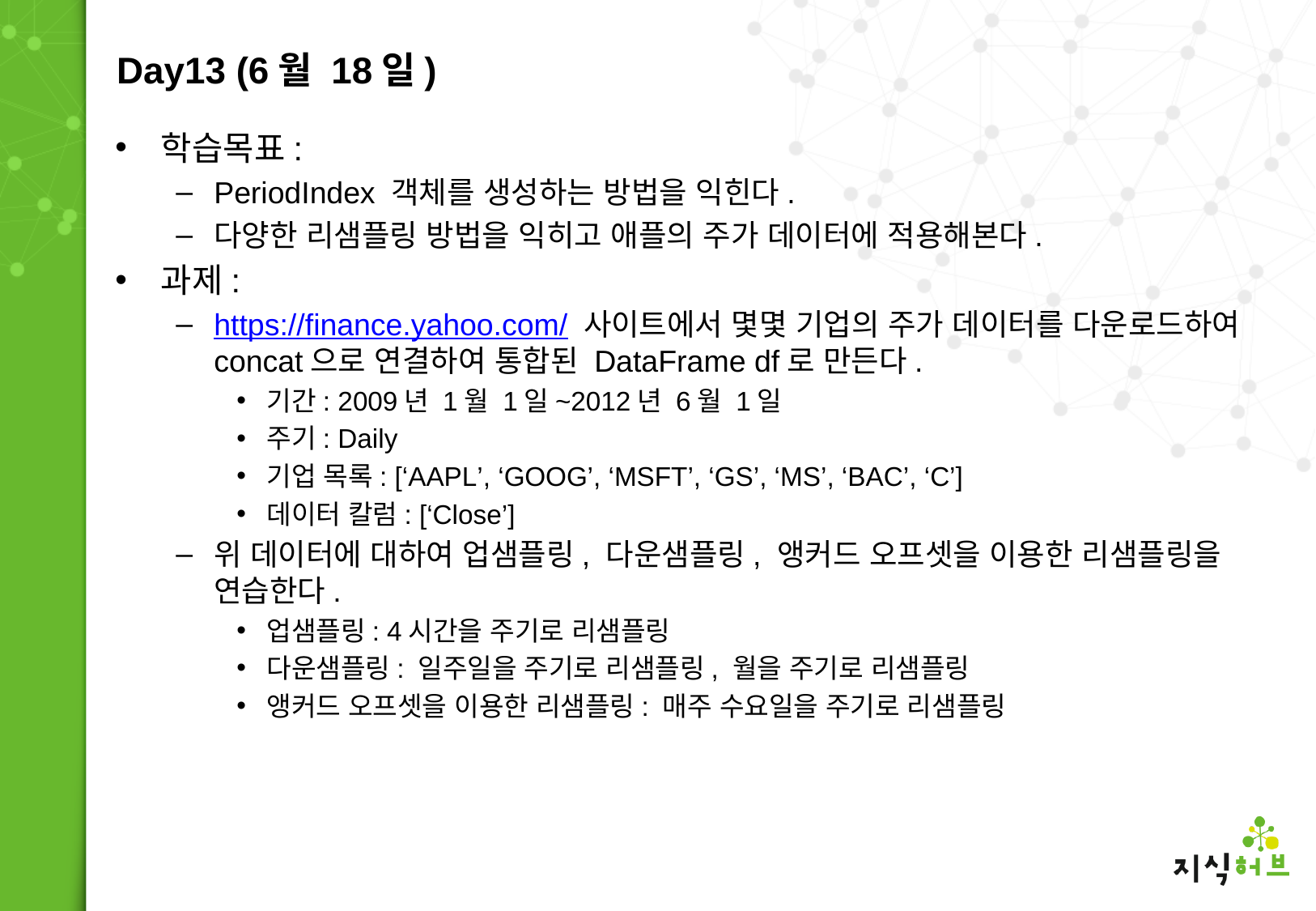

# Day13 (6월 18일)
학습목표:
PeriodIndex 객체를 생성하는 방법을 익힌다.
다양한 리샘플링 방법을 익히고 애플의 주가 데이터에 적용해본다.
과제:
https://finance.yahoo.com/ 사이트에서 몇몇 기업의 주가 데이터를 다운로드하여 concat으로 연결하여 통합된 DataFrame df로 만든다.
기간: 2009년 1월 1일~2012년 6월 1일
주기: Daily
기업 목록: [‘AAPL’, ‘GOOG’, ‘MSFT’, ‘GS’, ‘MS’, ‘BAC’, ‘C’]
데이터 칼럼: [‘Close’]
위 데이터에 대하여 업샘플링, 다운샘플링, 앵커드 오프셋을 이용한 리샘플링을 연습한다.
업샘플링: 4시간을 주기로 리샘플링
다운샘플링: 일주일을 주기로 리샘플링, 월을 주기로 리샘플링
앵커드 오프셋을 이용한 리샘플링: 매주 수요일을 주기로 리샘플링